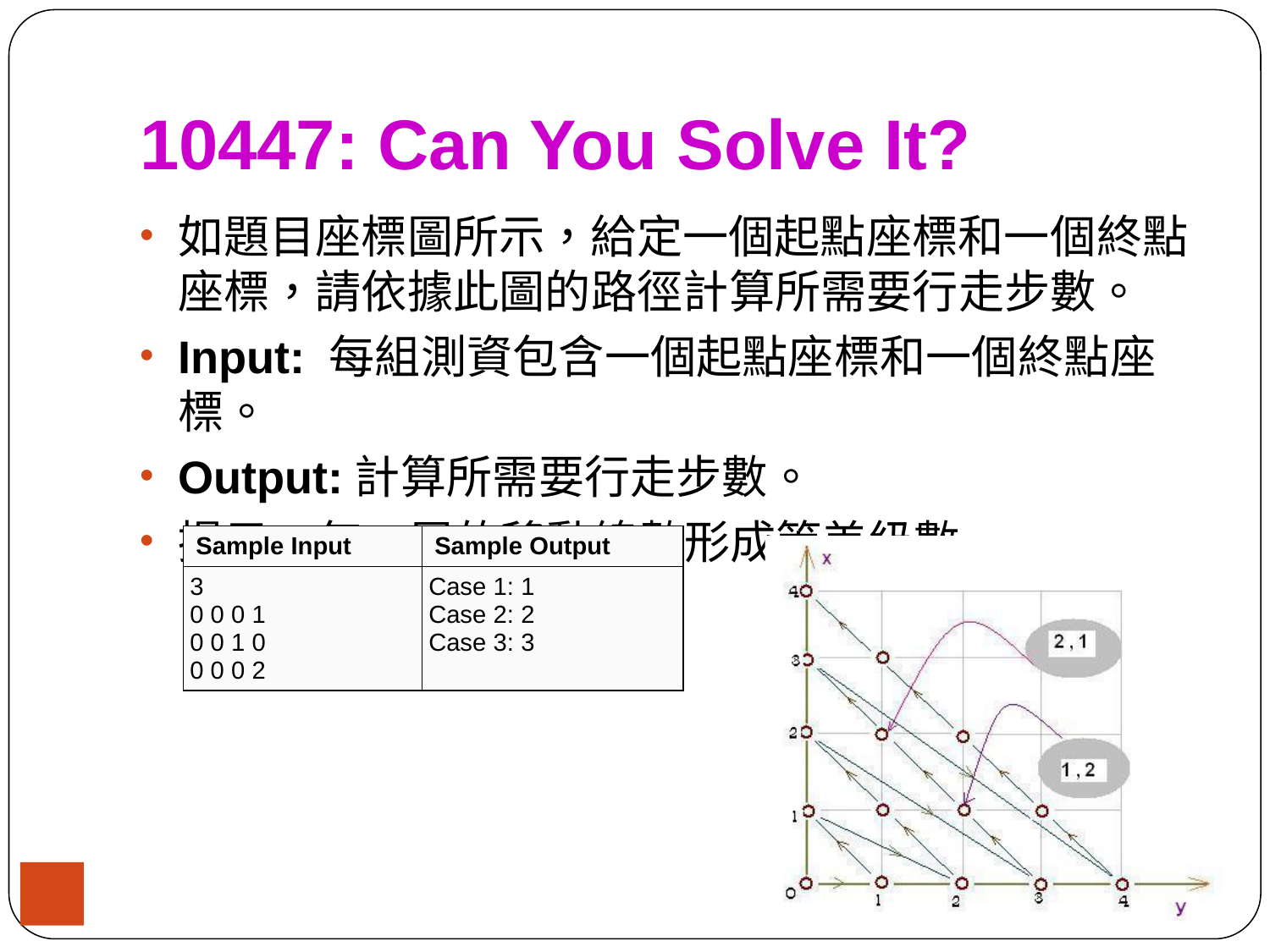

# 10447: Can You Solve It?
如題目座標圖所示，給定一個起點座標和一個終點座標，請依據此圖的路徑計算所需要行走步數。
Input: 每組測資包含一個起點座標和一個終點座標。
Output:計算所需要行走步數。
提示: 每一層的移動總數形成等差級數
| Sample Input | Sample Output |
| --- | --- |
| 3 0 0 0 1 0 0 1 0 0 0 0 2 | Case 1: 1 Case 2: 2 Case 3: 3 |